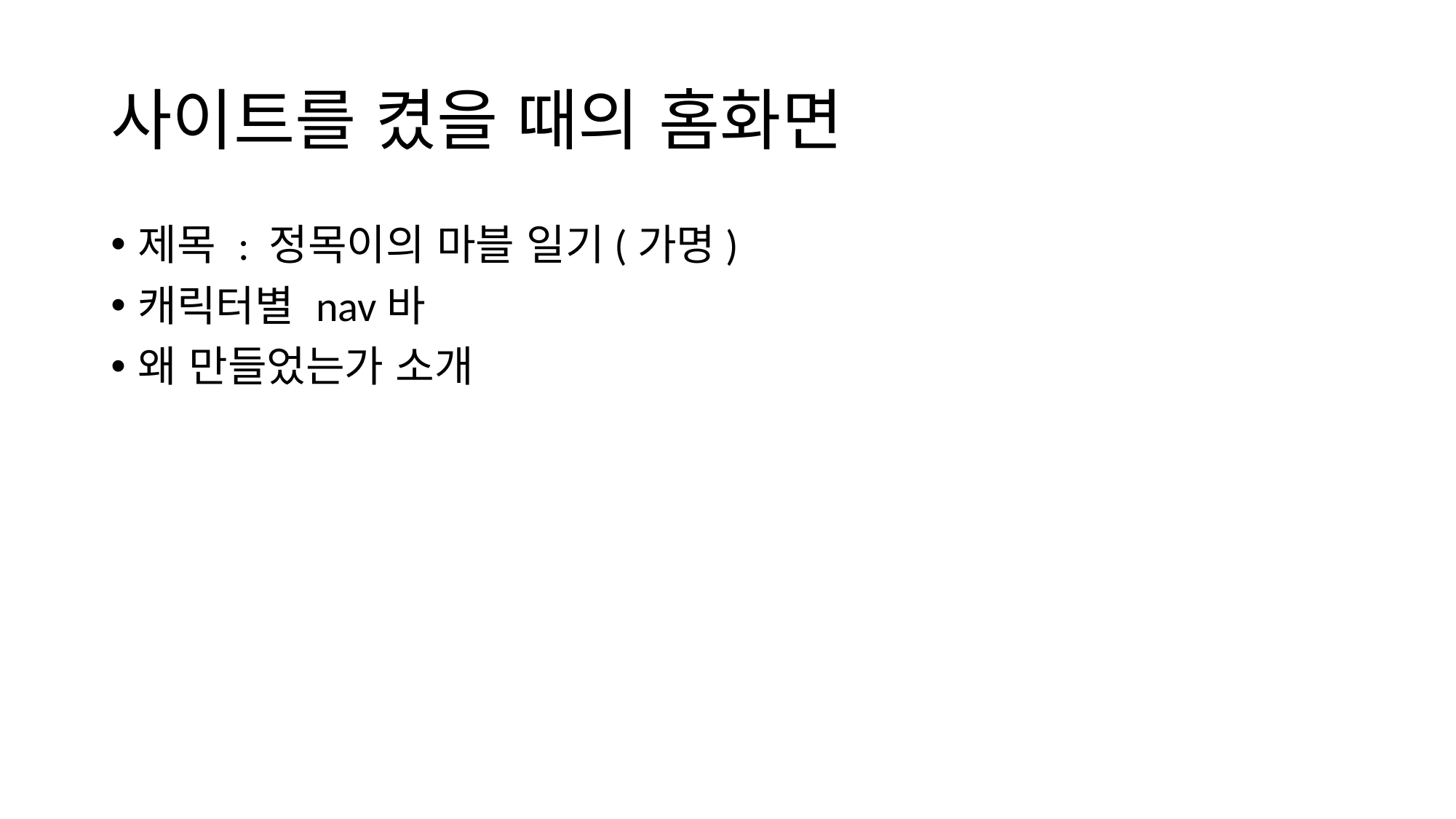

# 사이트를 켰을 때의 홈화면
제목 : 정목이의 마블 일기(가명)
캐릭터별 nav바
왜 만들었는가 소개